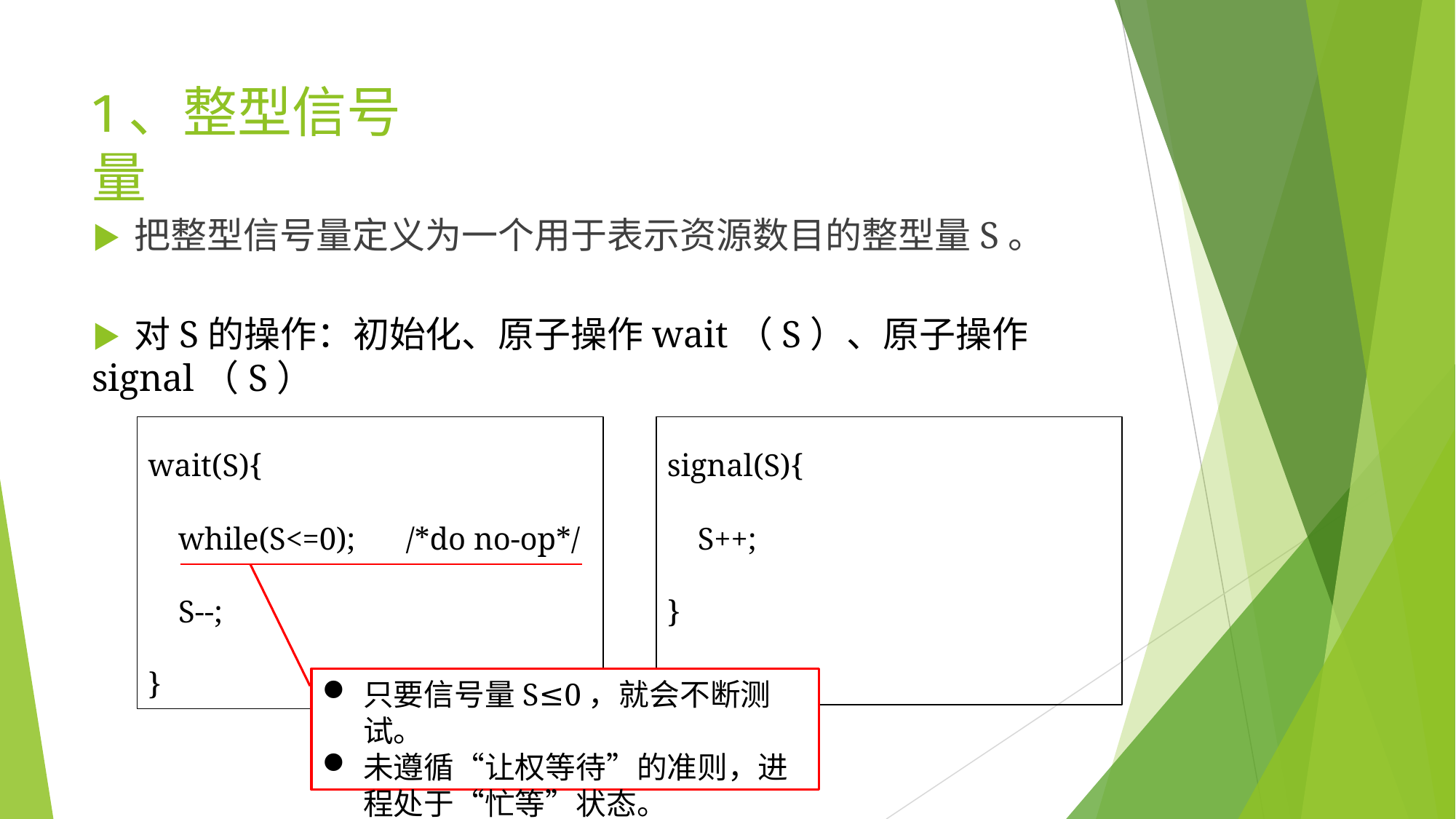

# 1、整型信号量
▶	把整型信号量定义为一个用于表示资源数目的整型量S。

▶	对S的操作：初始化、原子操作wait（S）、原子操作signal（S）

wait(S){
signal(S){
while(S<=0);
/*do no-op*/
S++;

S--;
}
}
只要信号量S≤0，就会不断测试。
未遵循“让权等待”的准则，进 程处于“忙等”状态。